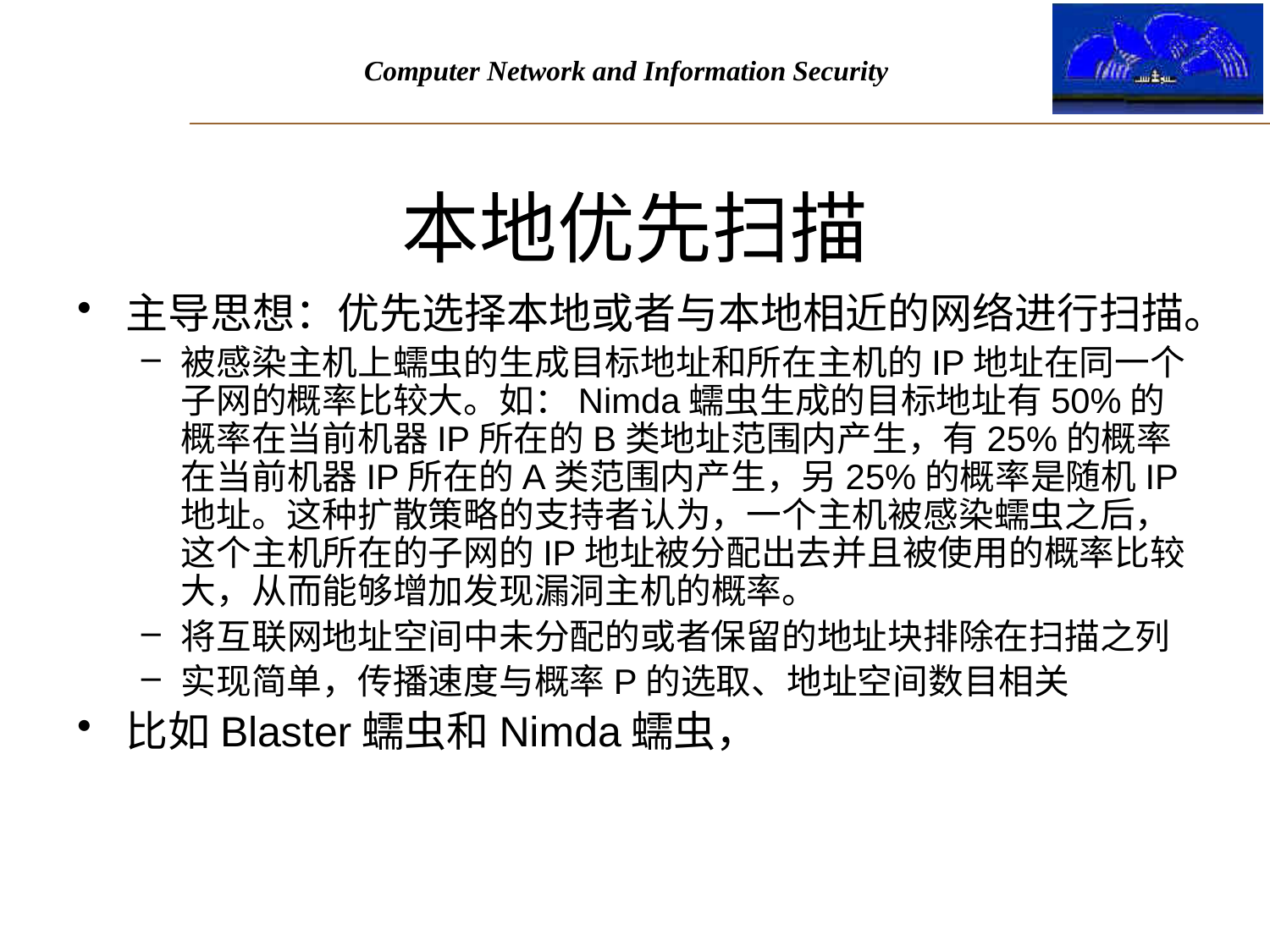

# 本地优先扫描
主导思想：优先选择本地或者与本地相近的网络进行扫描。
被感染主机上蠕虫的生成目标地址和所在主机的IP地址在同一个子网的概率比较大。如：Nimda蠕虫生成的目标地址有50%的概率在当前机器IP所在的B类地址范围内产生，有25%的概率在当前机器IP所在的A类范围内产生，另25%的概率是随机IP地址。这种扩散策略的支持者认为，一个主机被感染蠕虫之后，这个主机所在的子网的IP地址被分配出去并且被使用的概率比较大，从而能够增加发现漏洞主机的概率。
将互联网地址空间中未分配的或者保留的地址块排除在扫描之列
实现简单，传播速度与概率P的选取、地址空间数目相关
比如Blaster蠕虫和Nimda蠕虫，